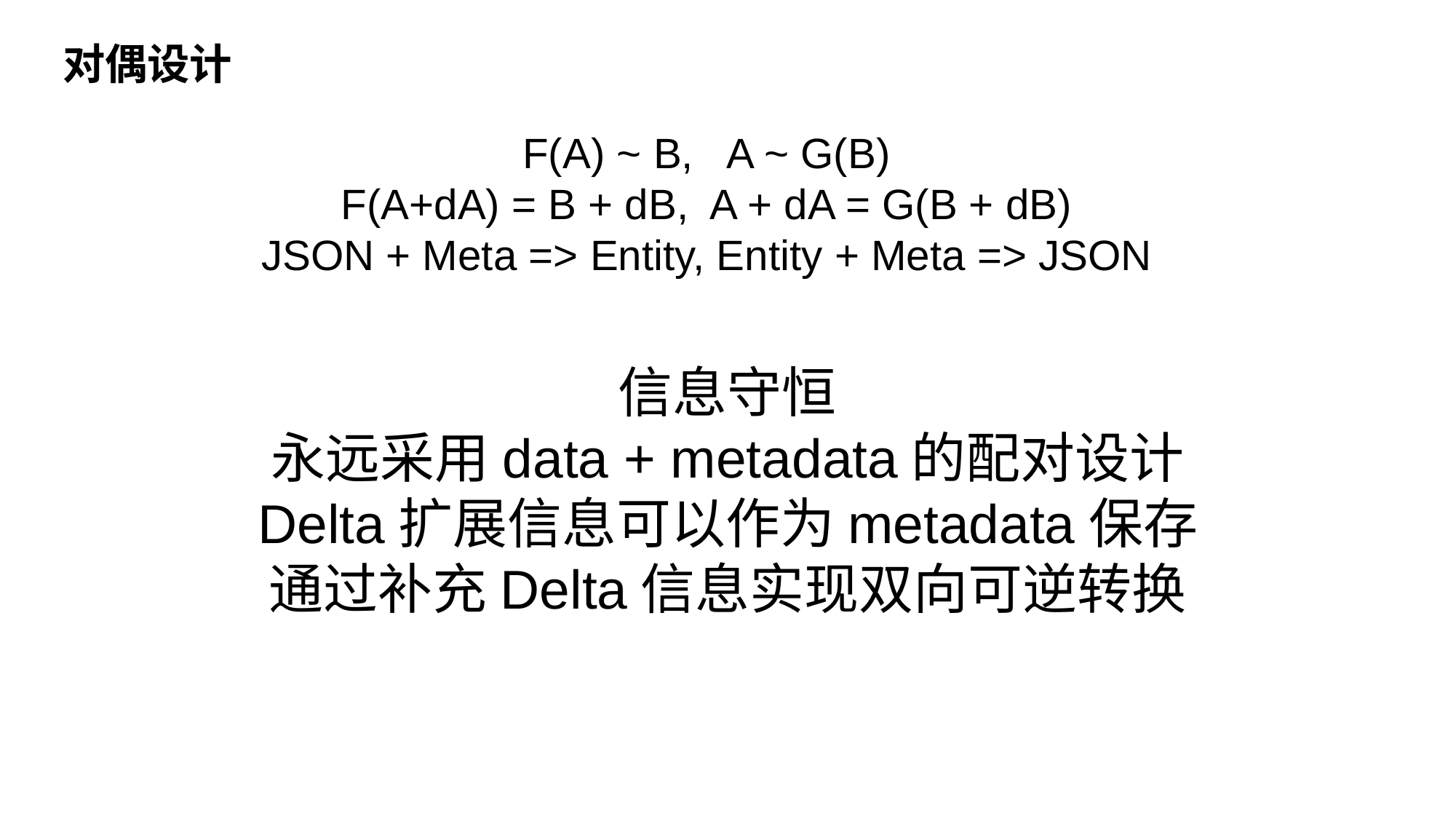

对偶设计
F(A) ~ B,   A ~ G(B)
F(A+dA) = B + dB,  A + dA = G(B + dB)
JSON + Meta => Entity, Entity + Meta => JSON
信息守恒
永远采用data + metadata的配对设计
Delta扩展信息可以作为metadata保存
通过补充Delta信息实现双向可逆转换